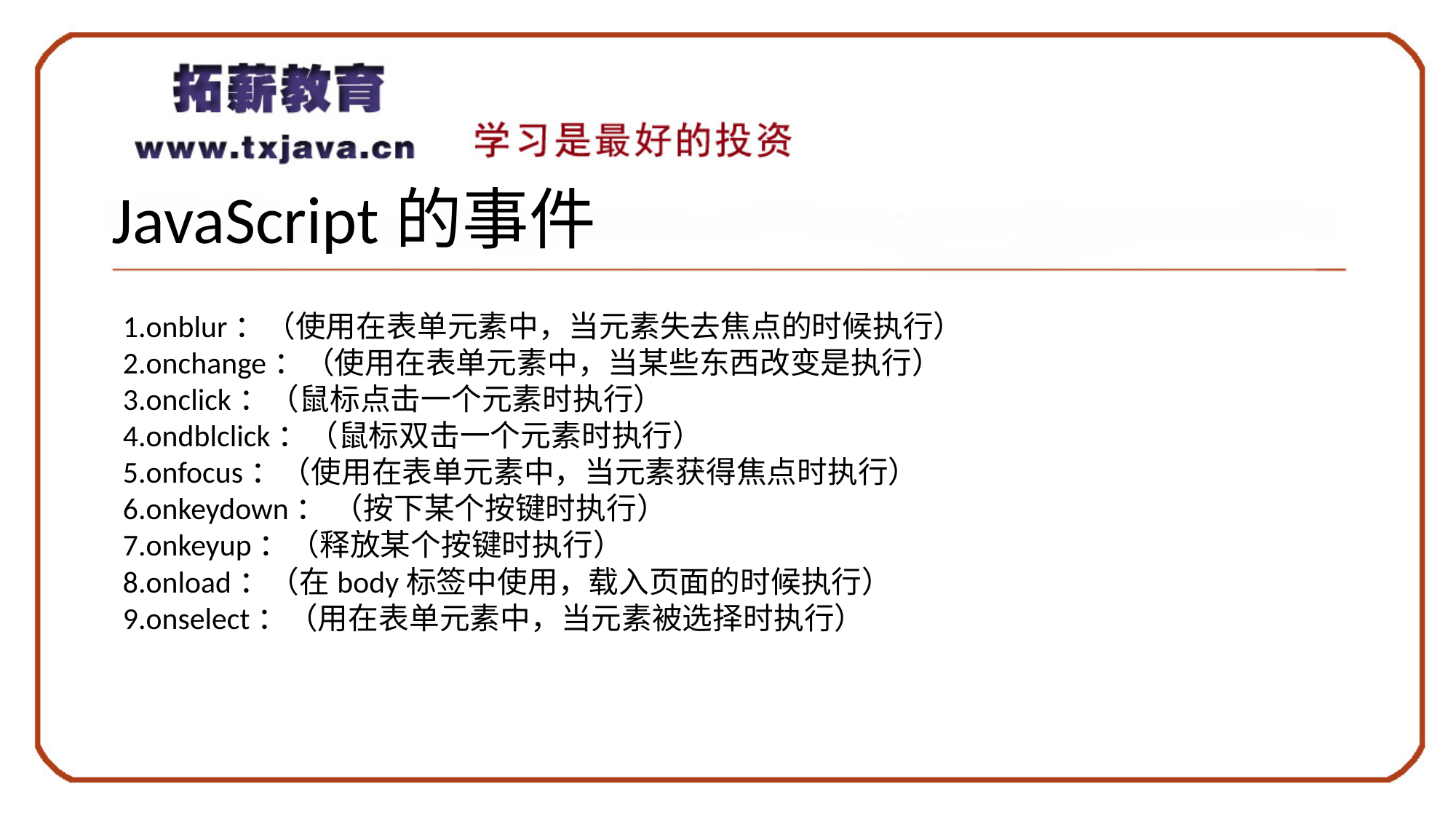

# JavaScript的事件
1.onblur：（使用在表单元素中，当元素失去焦点的时候执行）
2.onchange：（使用在表单元素中，当某些东西改变是执行）
3.onclick：（鼠标点击一个元素时执行）
4.ondblclick：（鼠标双击一个元素时执行）
5.onfocus：（使用在表单元素中，当元素获得焦点时执行）
6.onkeydown： （按下某个按键时执行）
7.onkeyup：（释放某个按键时执行）
8.onload：（在body标签中使用，载入页面的时候执行）
9.onselect：（用在表单元素中，当元素被选择时执行）